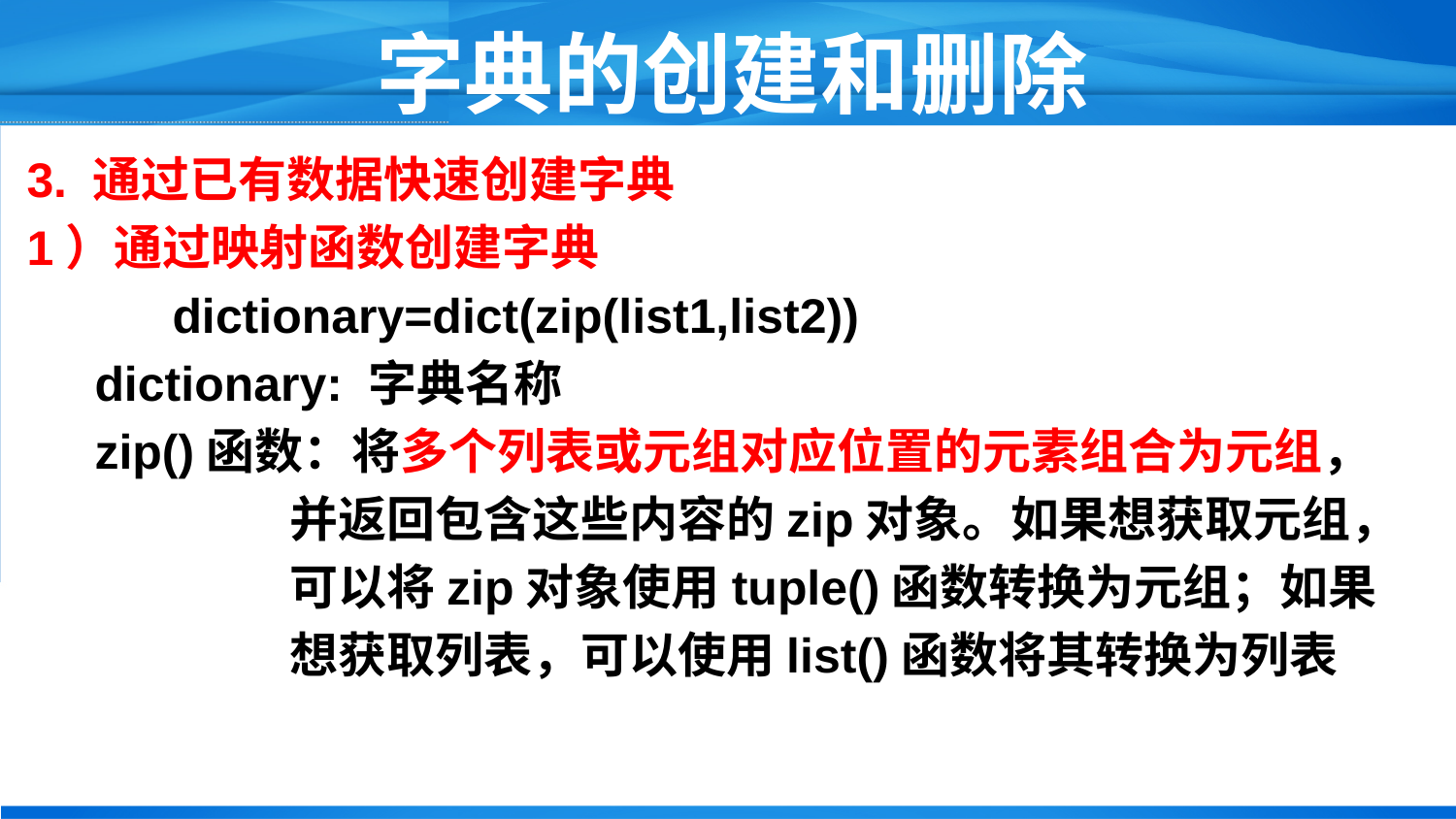

# 字典的创建和删除
3. 通过已有数据快速创建字典
1）通过映射函数创建字典
	dictionary=dict(zip(list1,list2))
     dictionary: 字典名称
     zip()函数：将多个列表或元组对应位置的元素组合为元组，
                       并返回包含这些内容的zip对象。如果想获取元组，
                       可以将zip对象使用tuple()函数转换为元组；如果
                       想获取列表，可以使用list()函数将其转换为列表